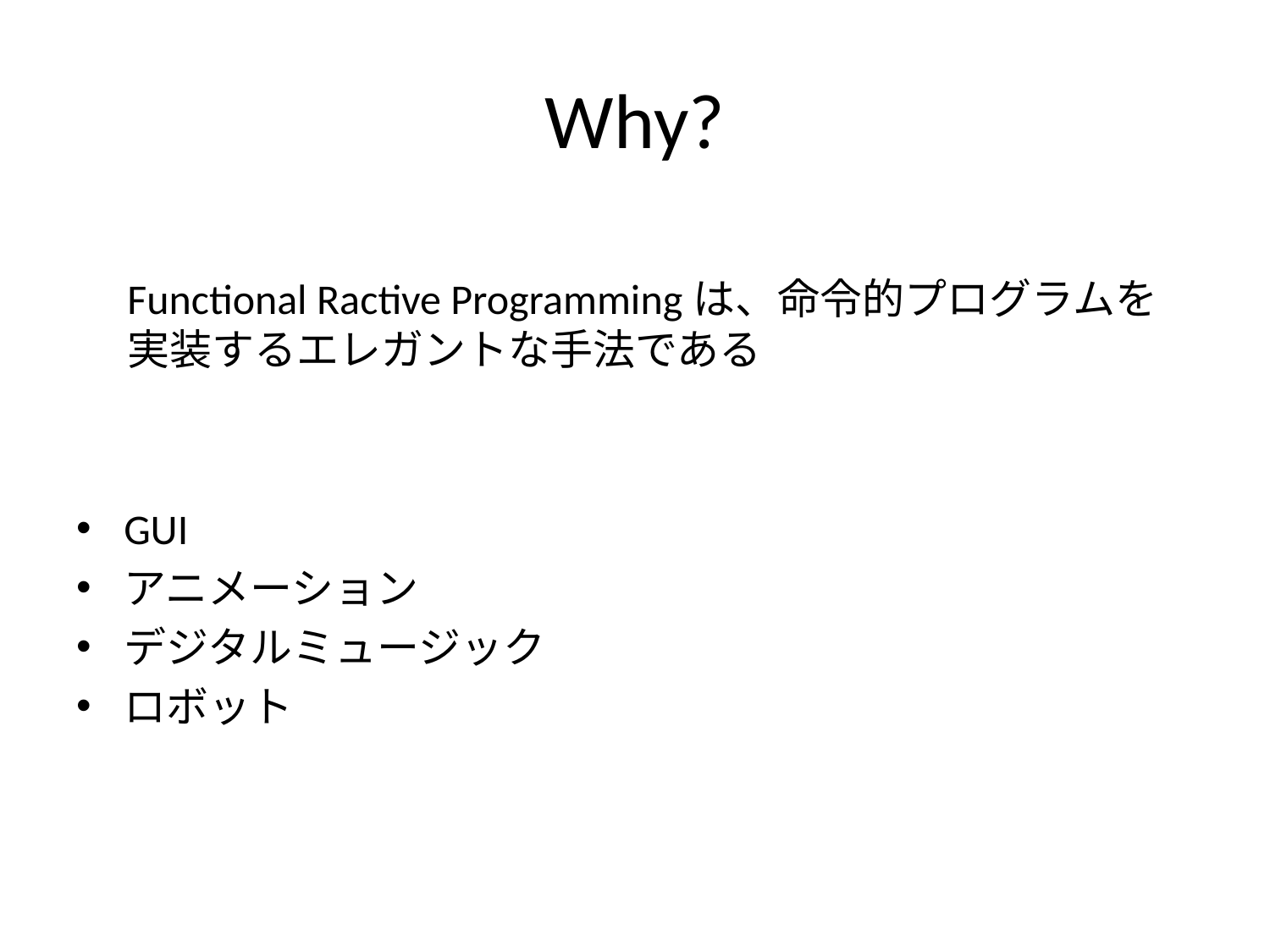

# Why?
Functional Ractive Programmingは、命令的プログラムを実装するエレガントな手法である
GUI
アニメーション
デジタルミュージック
ロボット